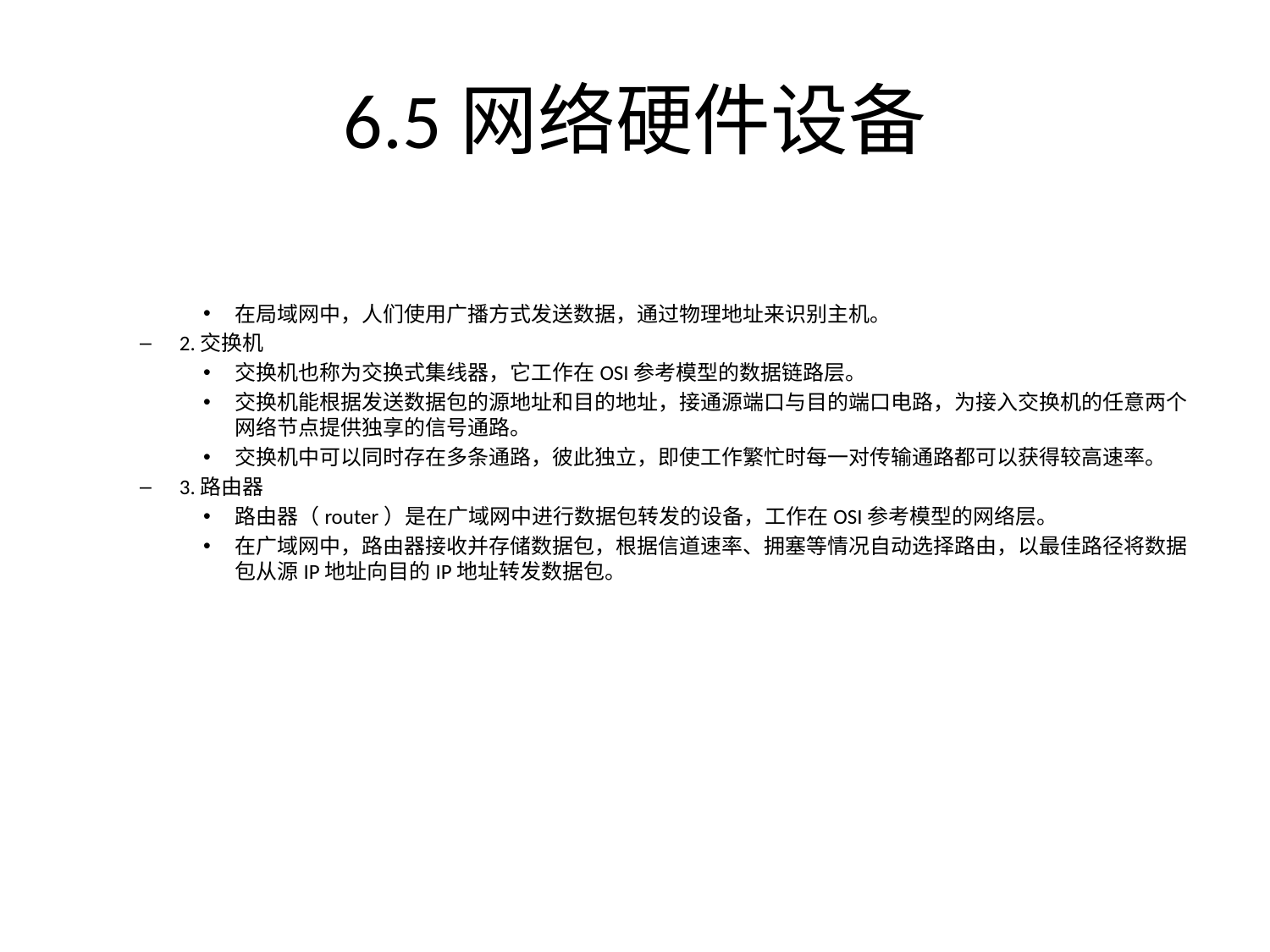

# 6.5网络硬件设备

在局域网中，人们使用广播方式发送数据，通过物理地址来识别主机。
2.交换机
交换机也称为交换式集线器，它工作在OSI参考模型的数据链路层。
交换机能根据发送数据包的源地址和目的地址，接通源端口与目的端口电路，为接入交换机的任意两个网络节点提供独享的信号通路。
交换机中可以同时存在多条通路，彼此独立，即使工作繁忙时每一对传输通路都可以获得较高速率。
3.路由器
路由器（router）是在广域网中进行数据包转发的设备，工作在OSI参考模型的网络层。
在广域网中，路由器接收并存储数据包，根据信道速率、拥塞等情况自动选择路由，以最佳路径将数据包从源IP地址向目的IP地址转发数据包。